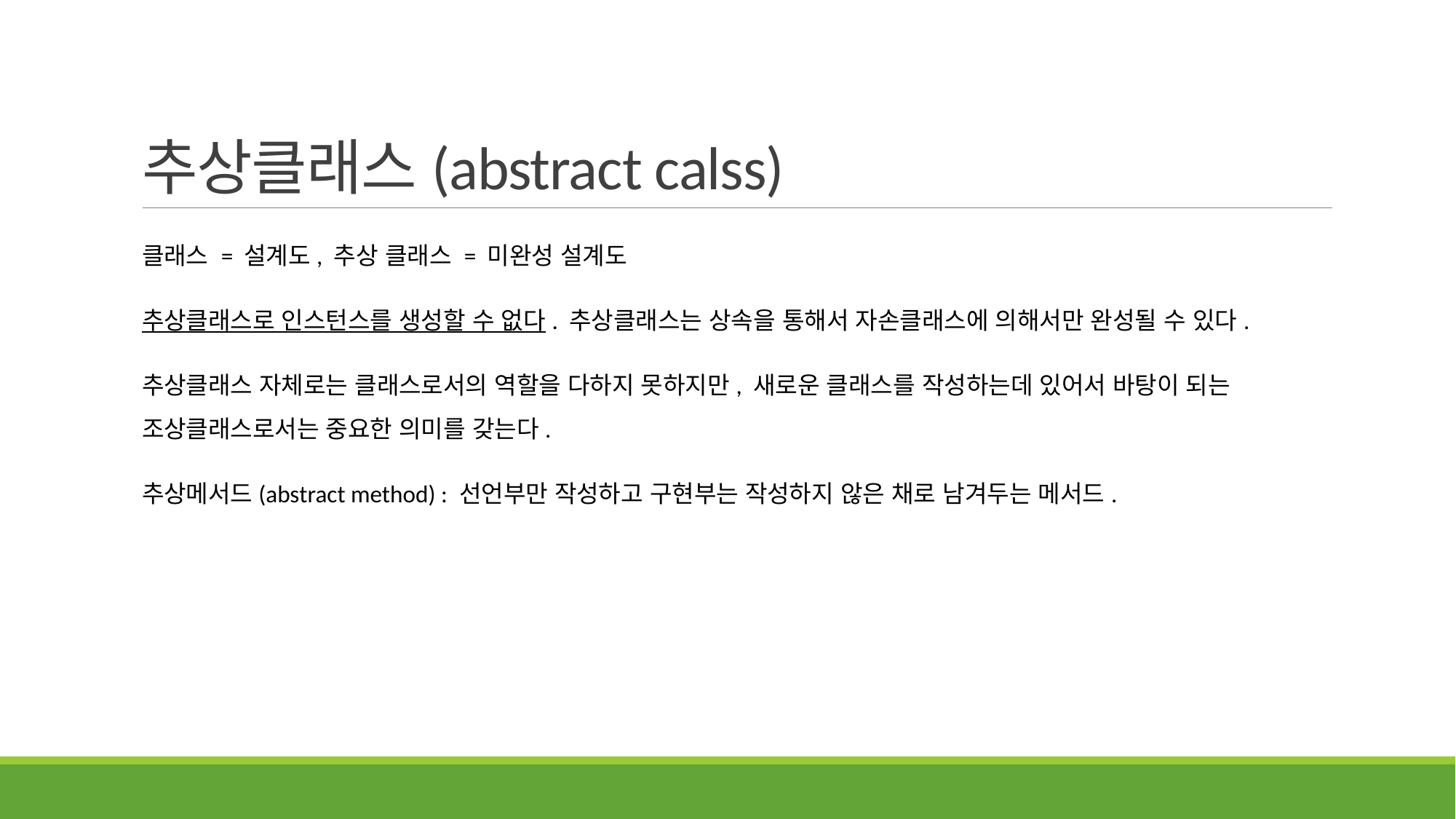

# 추상클래스(abstract calss)
클래스 = 설계도, 추상 클래스 = 미완성 설계도
추상클래스로 인스턴스를 생성할 수 없다. 추상클래스는 상속을 통해서 자손클래스에 의해서만 완성될 수 있다.
추상클래스 자체로는 클래스로서의 역할을 다하지 못하지만, 새로운 클래스를 작성하는데 있어서 바탕이 되는 조상클래스로서는 중요한 의미를 갖는다.
추상메서드(abstract method) : 선언부만 작성하고 구현부는 작성하지 않은 채로 남겨두는 메서드.